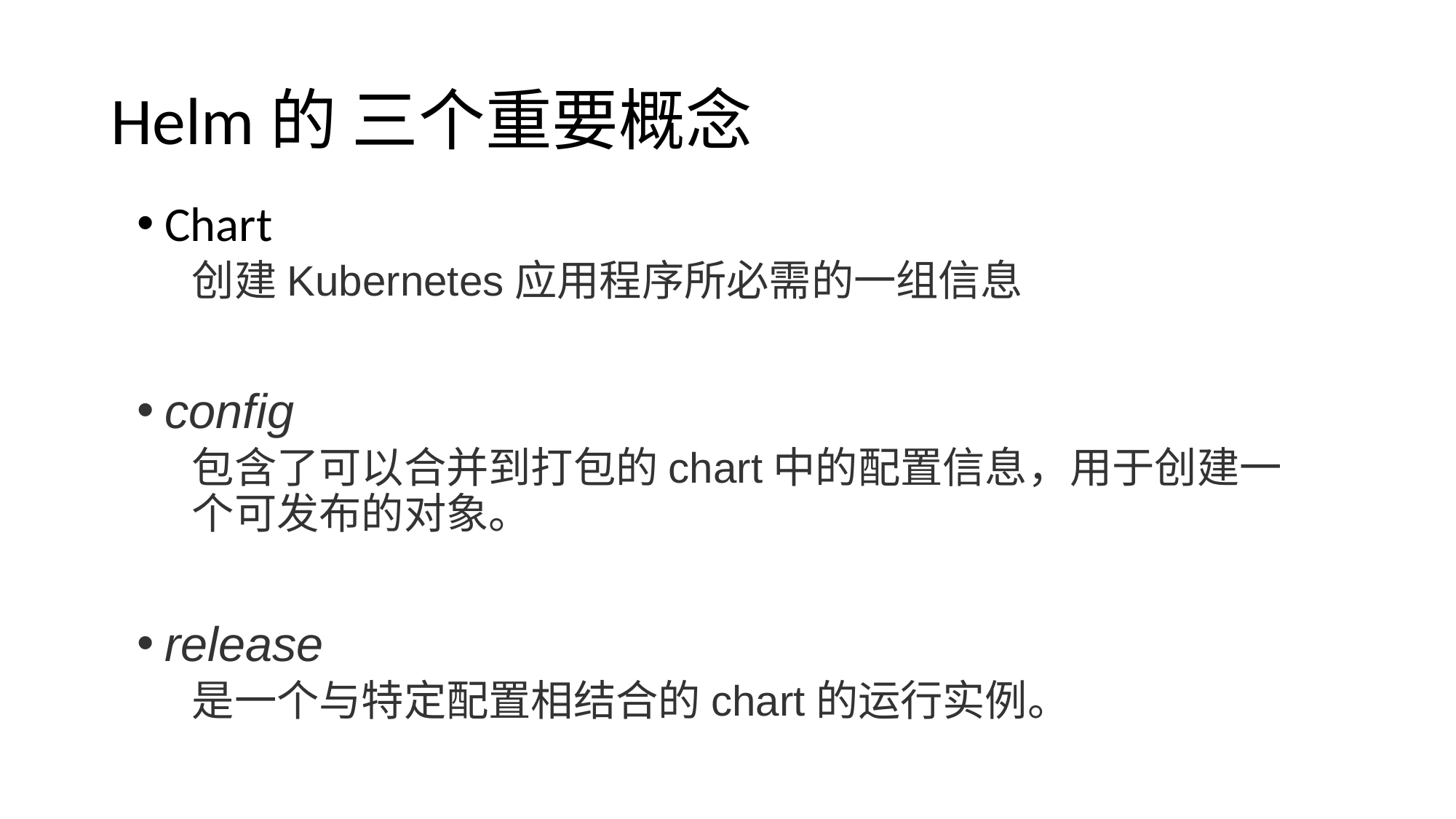

# Helm的 三个重要概念
Chart
创建Kubernetes应用程序所必需的一组信息

config
包含了可以合并到打包的chart中的配置信息，用于创建一个可发布的对象。

release
是一个与特定配置相结合的chart的运行实例。